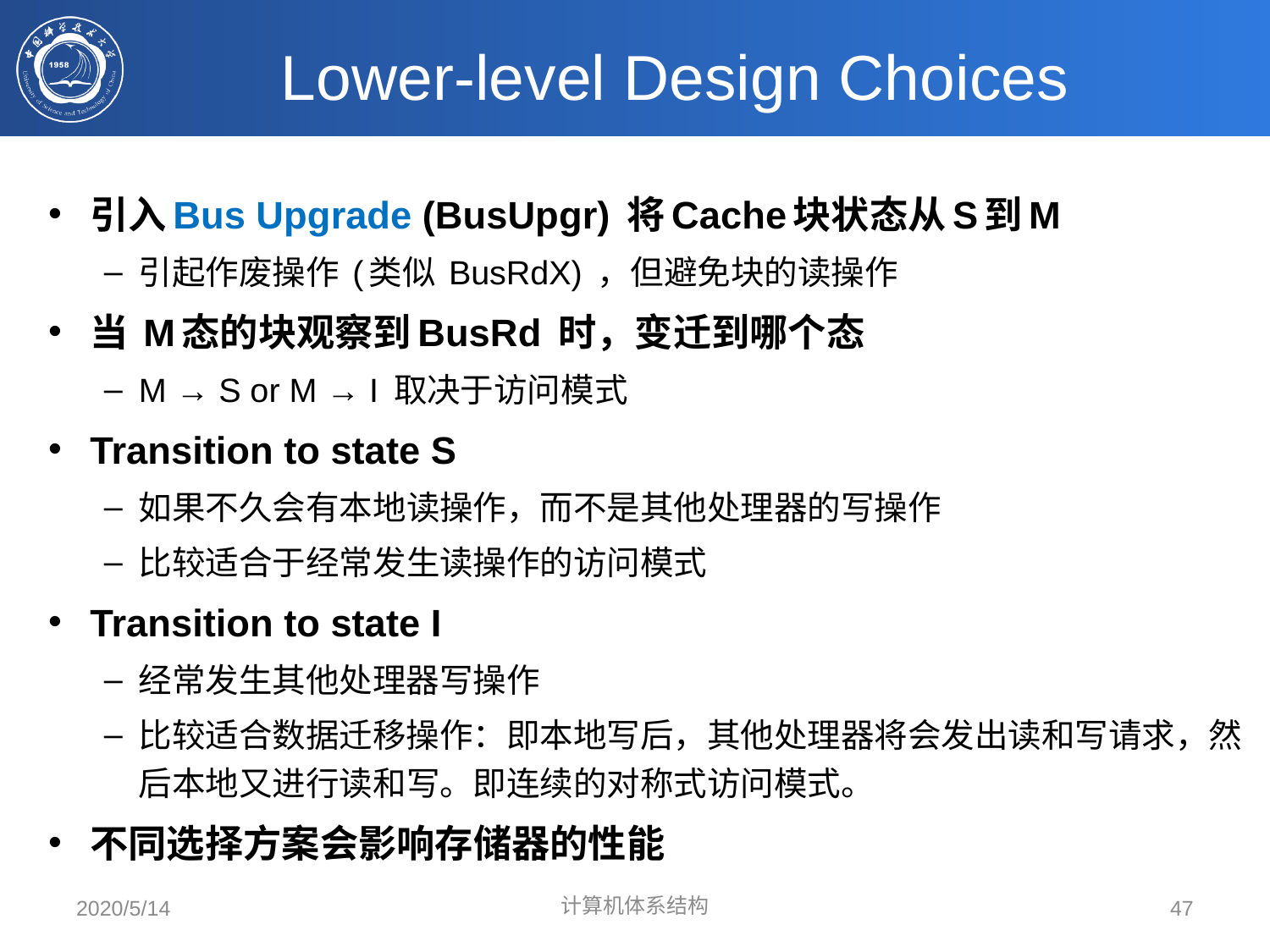

# Lower-level Design Choices
引入Bus Upgrade (BusUpgr) 将Cache块状态从S到M
引起作废操作 (类似 BusRdX) ，但避免块的读操作
当 M态的块观察到BusRd 时，变迁到哪个态
M → S or M → I 取决于访问模式
Transition to state S
如果不久会有本地读操作，而不是其他处理器的写操作
比较适合于经常发生读操作的访问模式
Transition to state I
经常发生其他处理器写操作
比较适合数据迁移操作：即本地写后，其他处理器将会发出读和写请求，然后本地又进行读和写。即连续的对称式访问模式。
不同选择方案会影响存储器的性能
2020/5/14
计算机体系结构
47